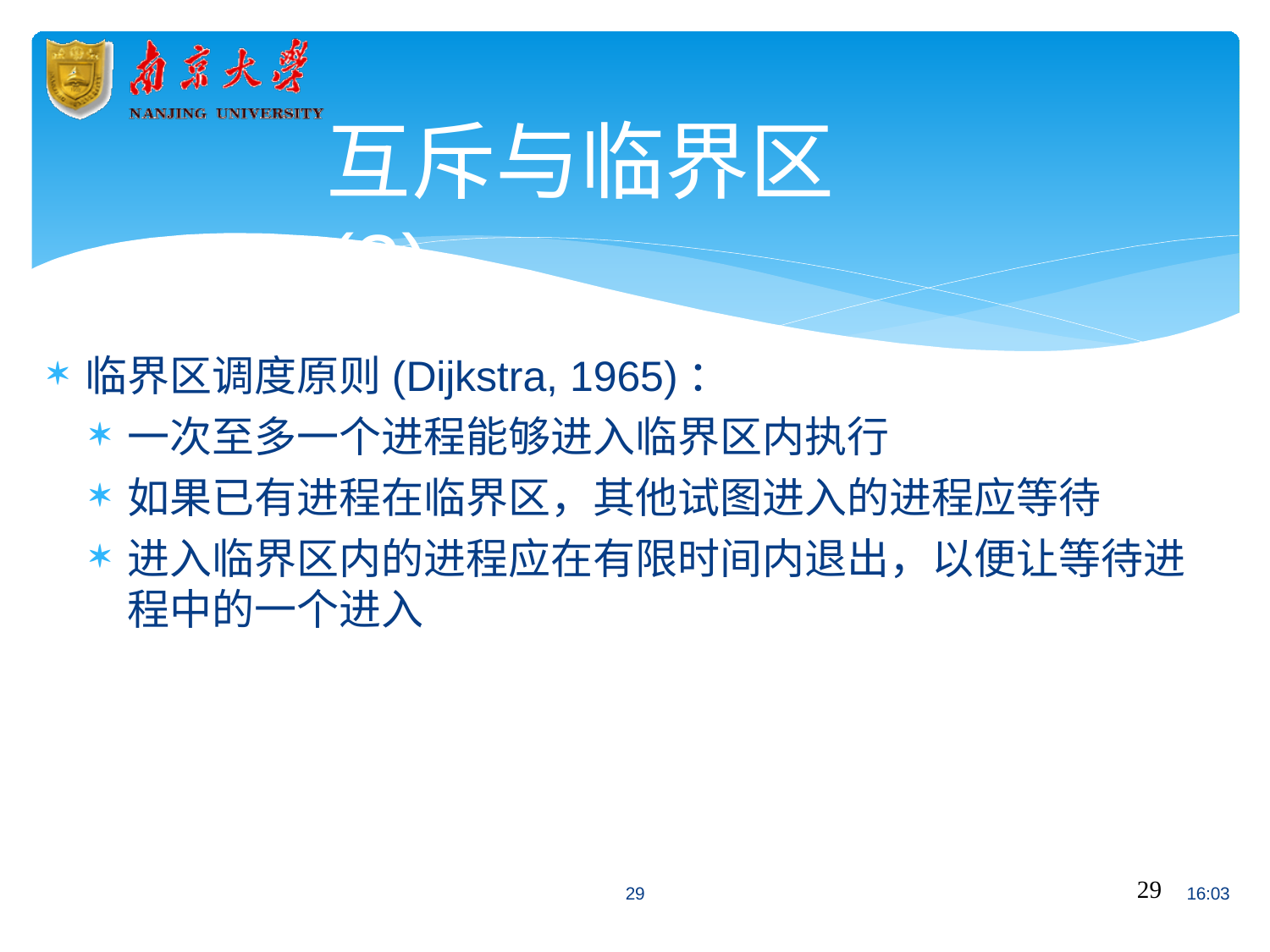

# 互斥与临界区(2)

临界区调度原则(Dijkstra, 1965)：
一次至多一个进程能够进入临界区内执行
如果已有进程在临界区，其他试图进入的进程应等待
进入临界区内的进程应在有限时间内退出，以便让等待进 程中的一个进入
29
29
16:03